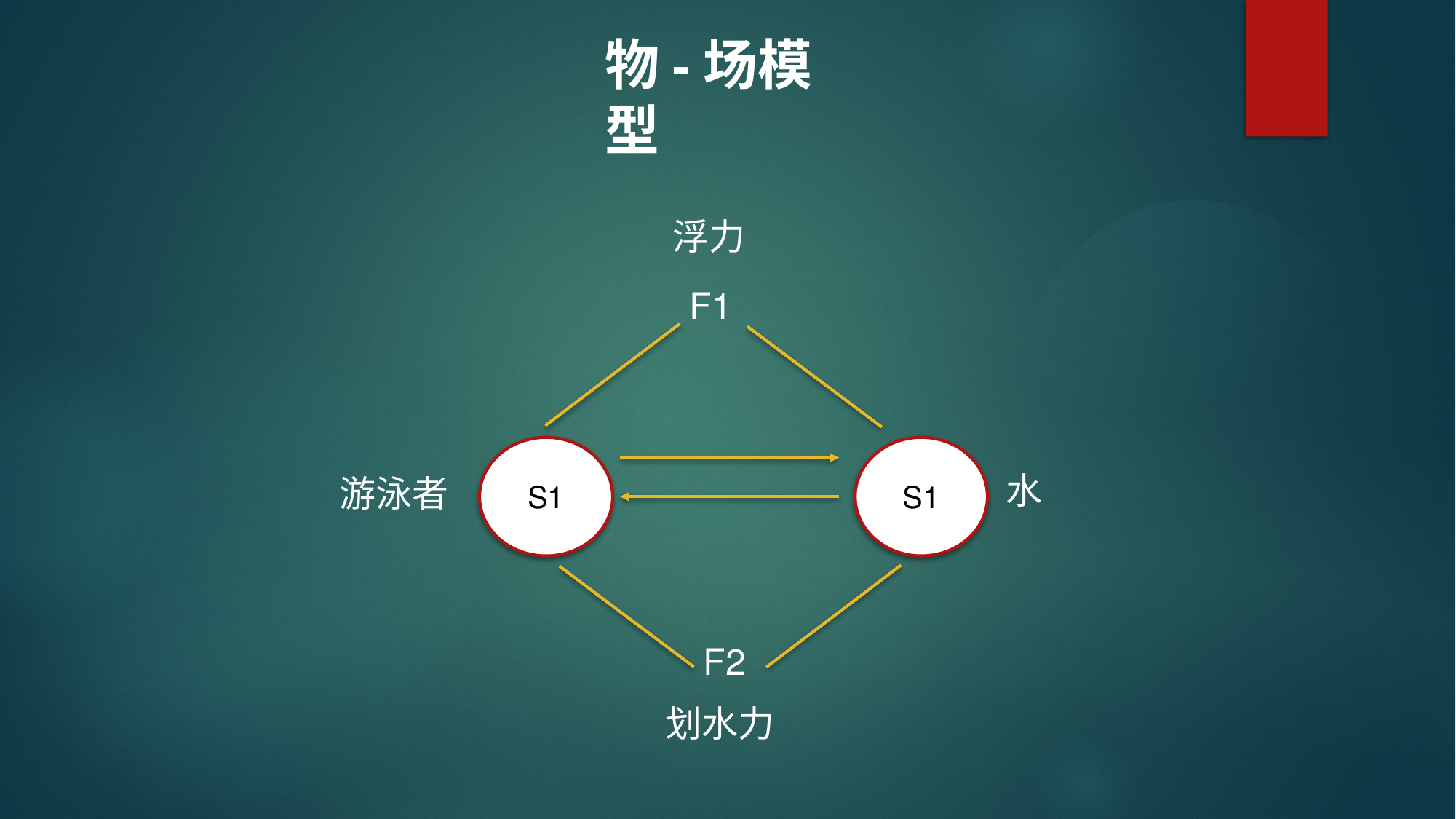

物-场模型
浮力
F1

S1
S1

水
游泳者

F2
划水力